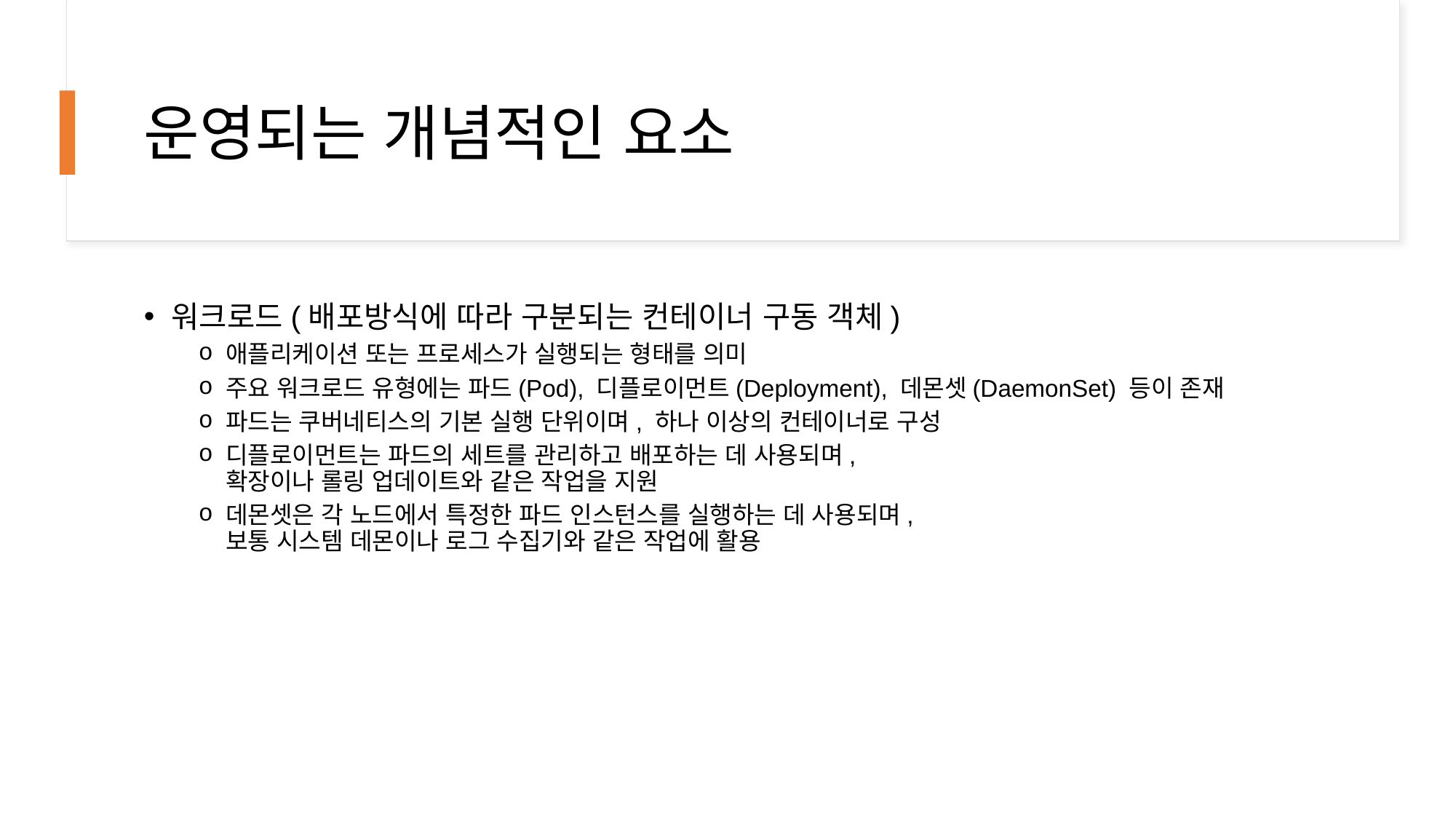

# 운영되는 개념적인 요소

워크로드(배포방식에 따라 구분되는 컨테이너 구동 객체)
애플리케이션 또는 프로세스가 실행되는 형태를 의미
주요 워크로드 유형에는 파드(Pod), 디플로이먼트(Deployment), 데몬셋(DaemonSet) 등이 존재
파드는 쿠버네티스의 기본 실행 단위이며, 하나 이상의 컨테이너로 구성
디플로이먼트는 파드의 세트를 관리하고 배포하는 데 사용되며,
확장이나 롤링 업데이트와 같은 작업을 지원
데몬셋은 각 노드에서 특정한 파드 인스턴스를 실행하는 데 사용되며,
보통 시스템 데몬이나 로그 수집기와 같은 작업에 활용